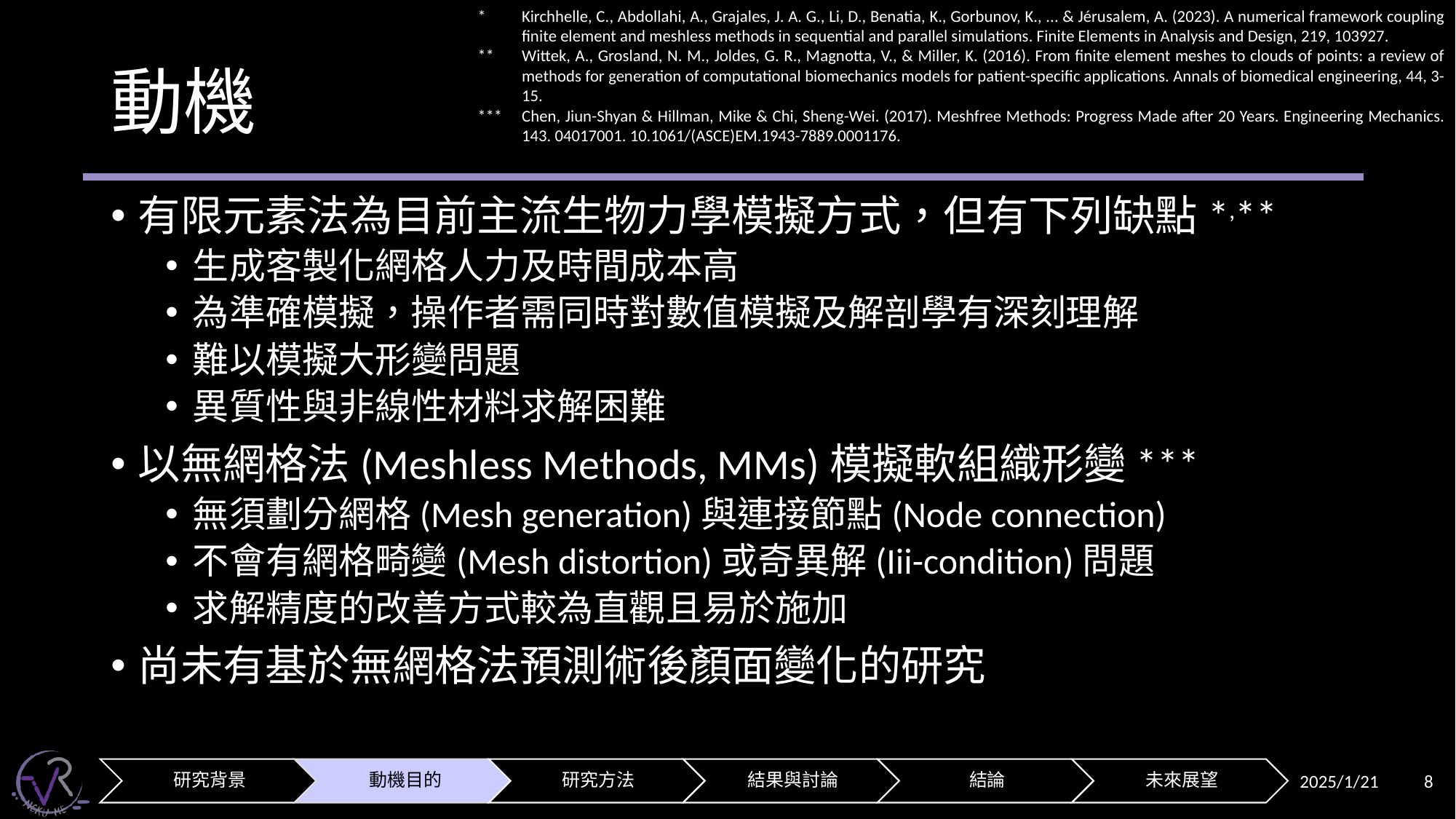

*	Kirchhelle, C., Abdollahi, A., Grajales, J. A. G., Li, D., Benatia, K., Gorbunov, K., ... & Jérusalem, A. (2023). A numerical framework coupling finite element and meshless methods in sequential and parallel simulations. Finite Elements in Analysis and Design, 219, 103927.
**	Wittek, A., Grosland, N. M., Joldes, G. R., Magnotta, V., & Miller, K. (2016). From finite element meshes to clouds of points: a review of methods for generation of computational biomechanics models for patient-specific applications. Annals of biomedical engineering, 44, 3-15.
***	Chen, Jiun-Shyan & Hillman, Mike & Chi, Sheng-Wei. (2017). Meshfree Methods: Progress Made after 20 Years. Engineering Mechanics. 143. 04017001. 10.1061/(ASCE)EM.1943-7889.0001176.
# 動機
有限元素法為目前主流生物力學模擬方式，但有下列缺點*,**
生成客製化網格人力及時間成本高
為準確模擬，操作者需同時對數值模擬及解剖學有深刻理解
難以模擬大形變問題
異質性與非線性材料求解困難
以無網格法(Meshless Methods, MMs)模擬軟組織形變***
無須劃分網格(Mesh generation)與連接節點(Node connection)
不會有網格畸變(Mesh distortion)或奇異解(Iii-condition)問題
求解精度的改善方式較為直觀且易於施加
尚未有基於無網格法預測術後顏面變化的研究

2025/1/21
8